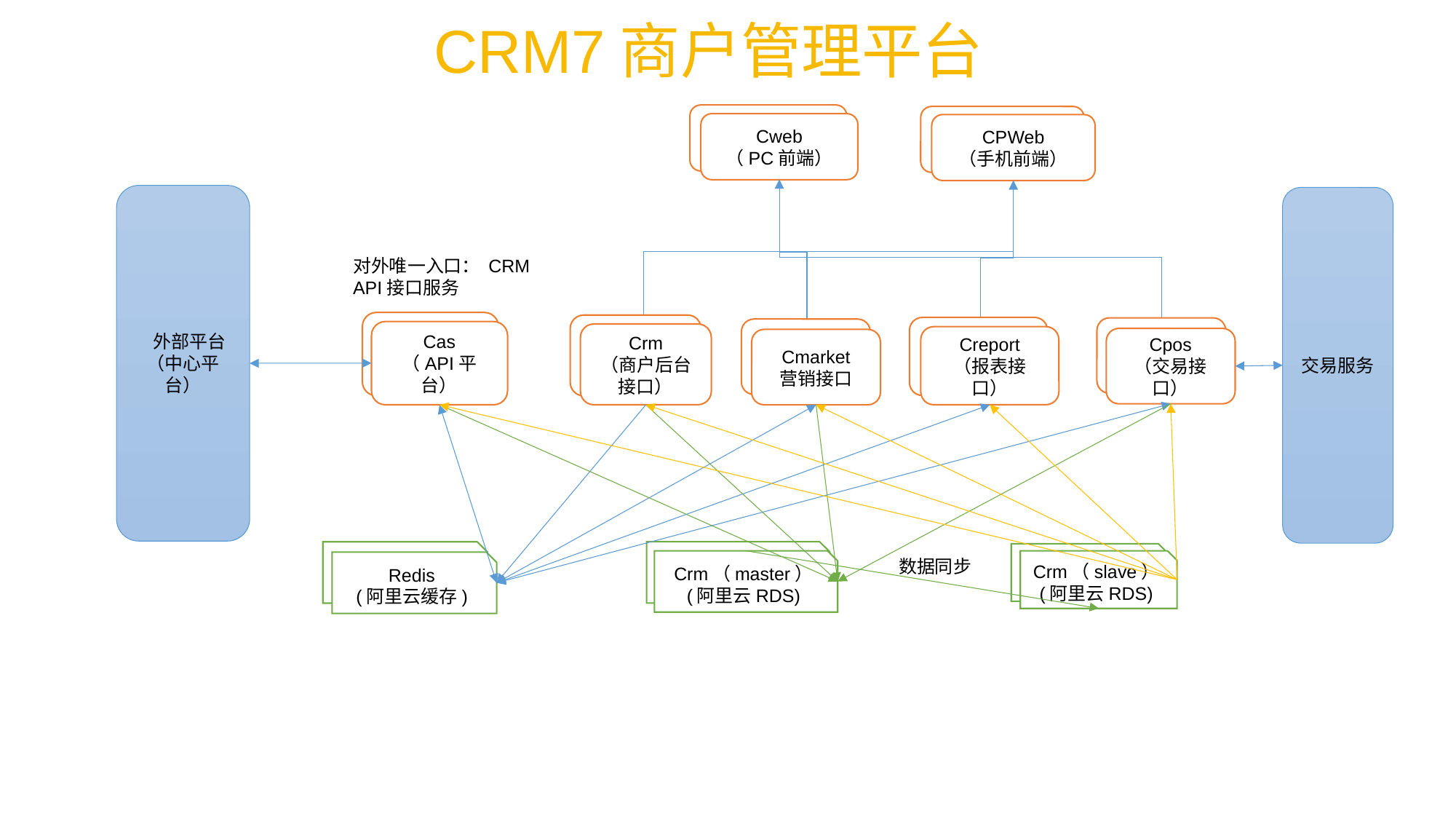

CRM7商户管理平台

Cweb
（PC前端）
CPWeb
（手机前端）
  外部平台（中心平台）
交易服务
对外唯一入口： CRM API接口服务

Cas
（API平台）
Crm
（商户后台接口）
Creport
（报表接口）
Cpos
（交易接口）
Cmarket
营销接口

CAS
（API平台）
Cweb
（商户后台接口）
Cweb
（报表接口）
Cweb
（交易接口）
Cmarket
营销接口

(阿里云缓存

数据同步
Crm（master）
(阿里云RDS)
Crm（slave）
(阿里云RDS)
Redis
(阿里云缓存)